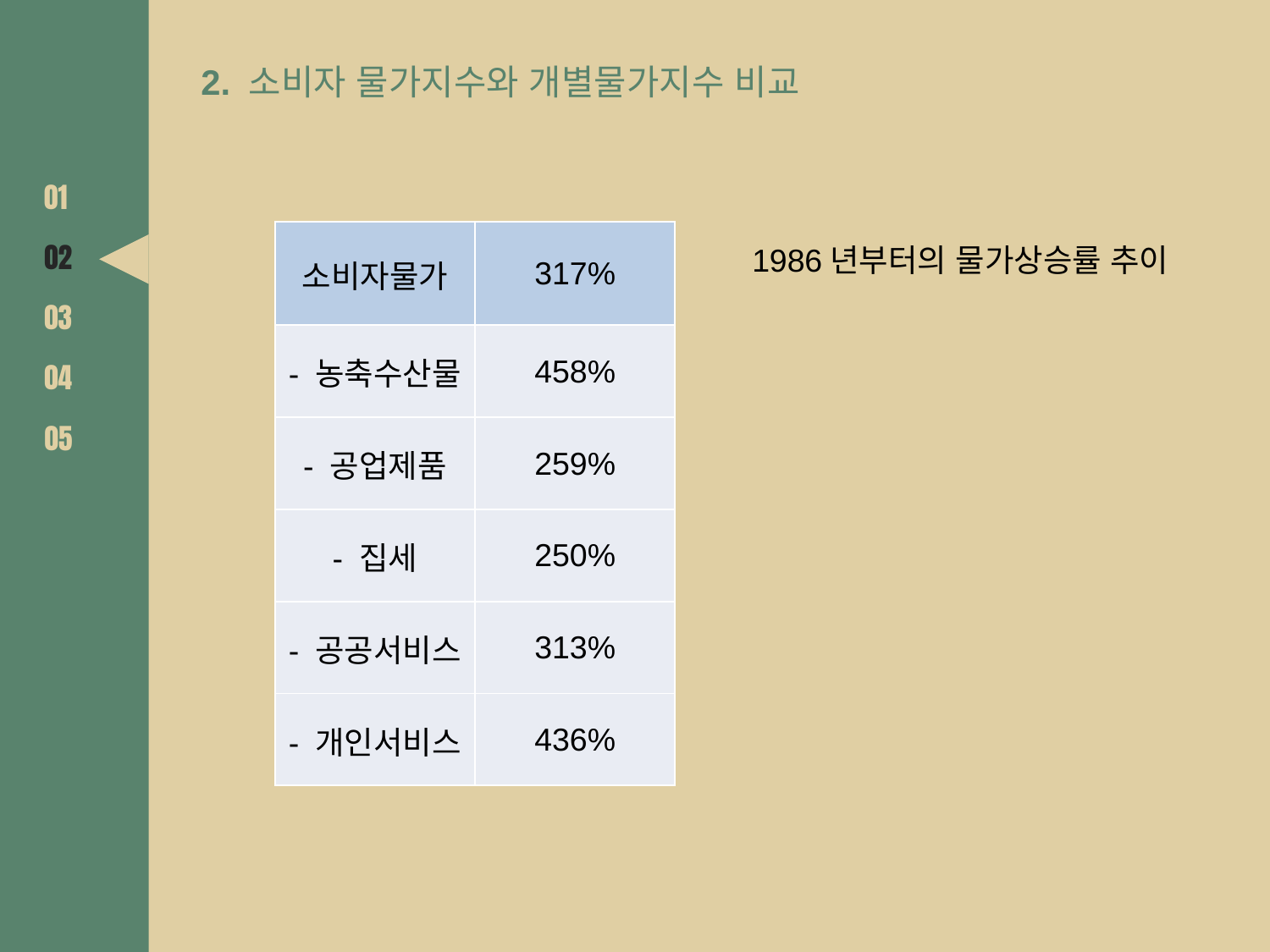

2. 소비자 물가지수와 개별물가지수 비교
01
| 소비자물가 | 317% |
| --- | --- |
| - 농축수산물 | 458% |
| - 공업제품 | 259% |
| - 집세 | 250% |
| - 공공서비스 | 313% |
| - 개인서비스 | 436% |

1986년부터의 물가상승률 추이
02
03
04
05